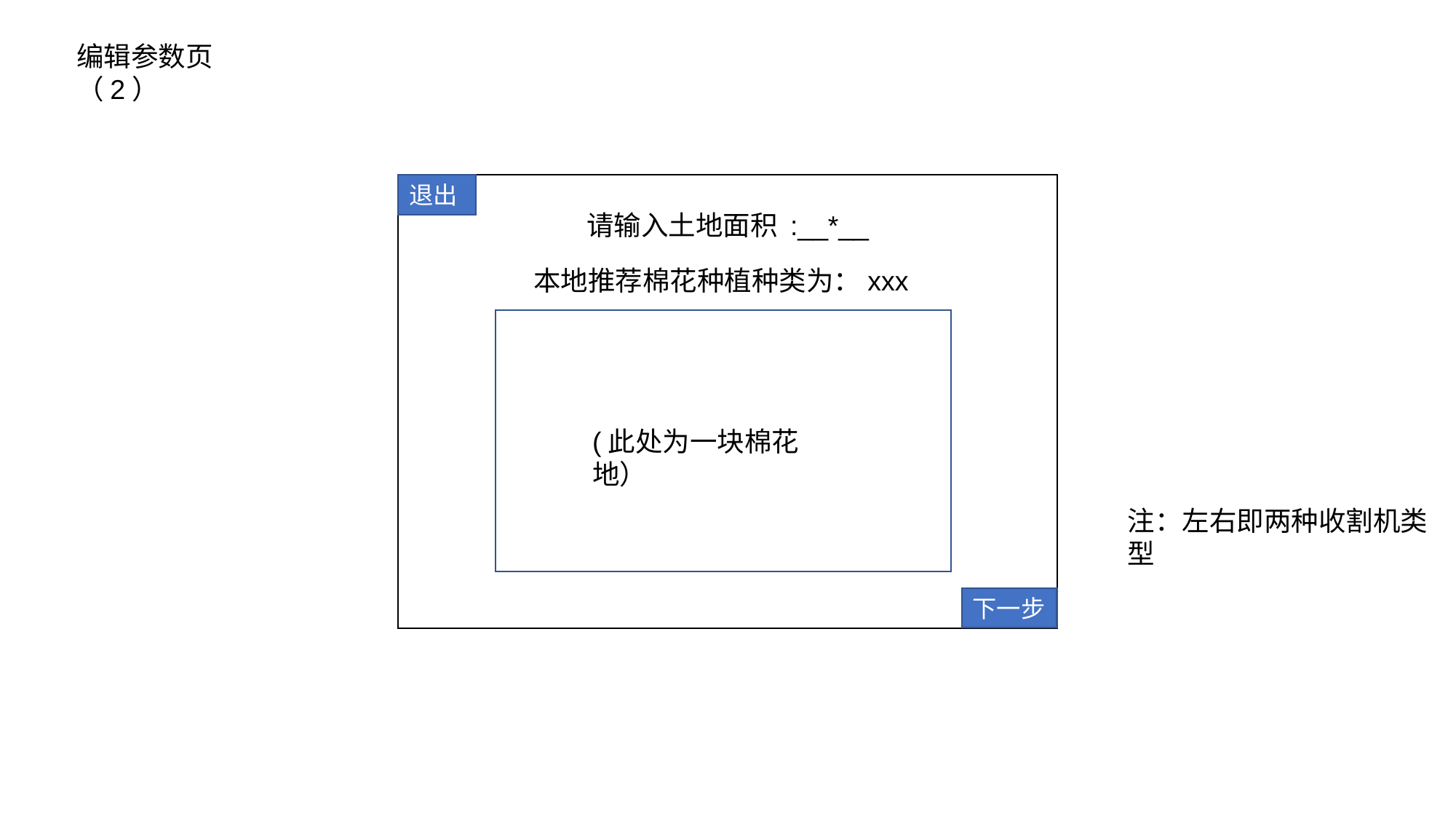

编辑参数页（2）

退出
请输入土地面积 :__*__
本地推荐棉花种植种类为：xxx

(此处为一块棉花地）
注：左右即两种收割机类型
下一步